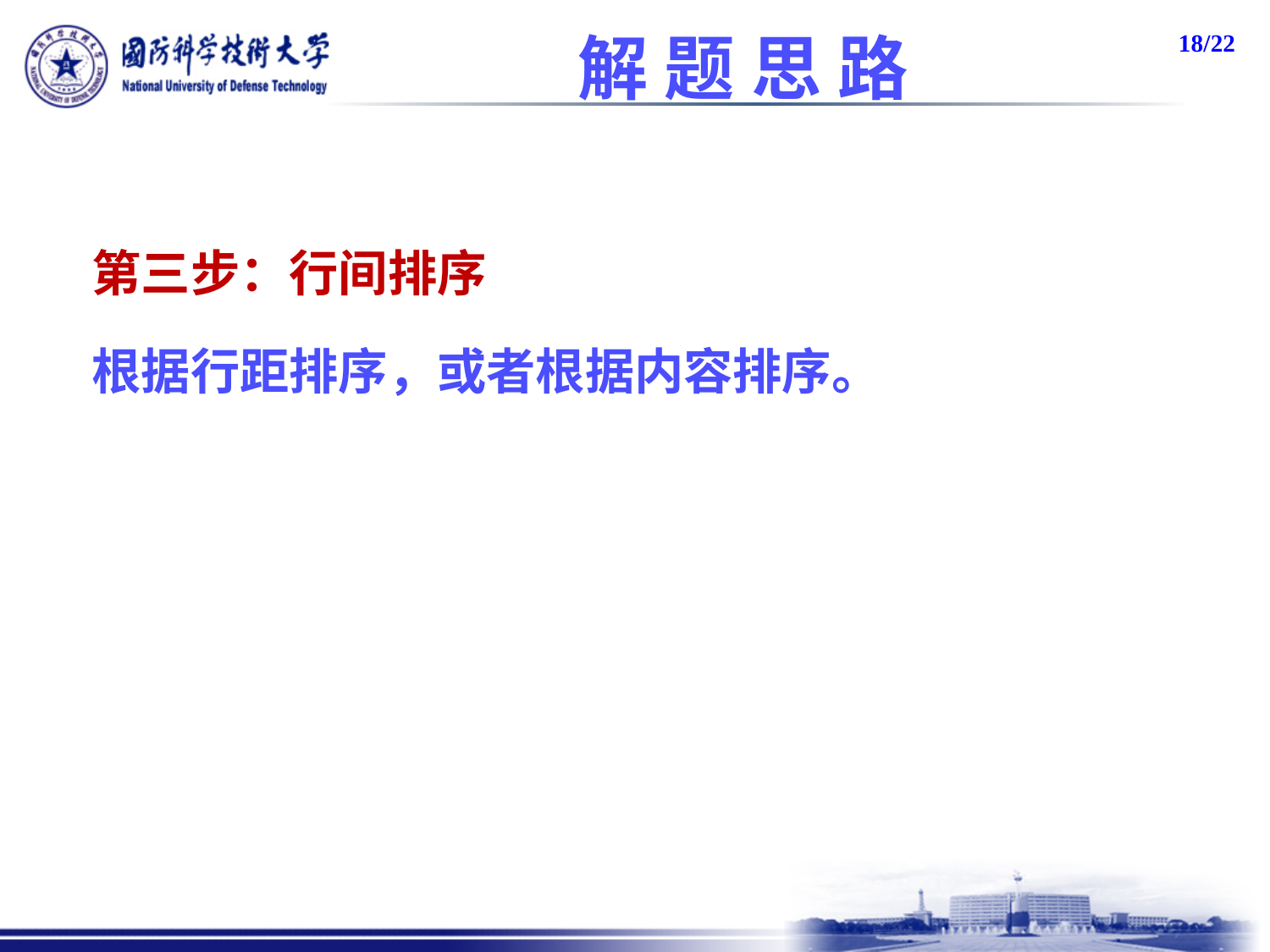

# 解 题 思 路

      第三步：行间排序
      根据行距排序，或者根据内容排序。